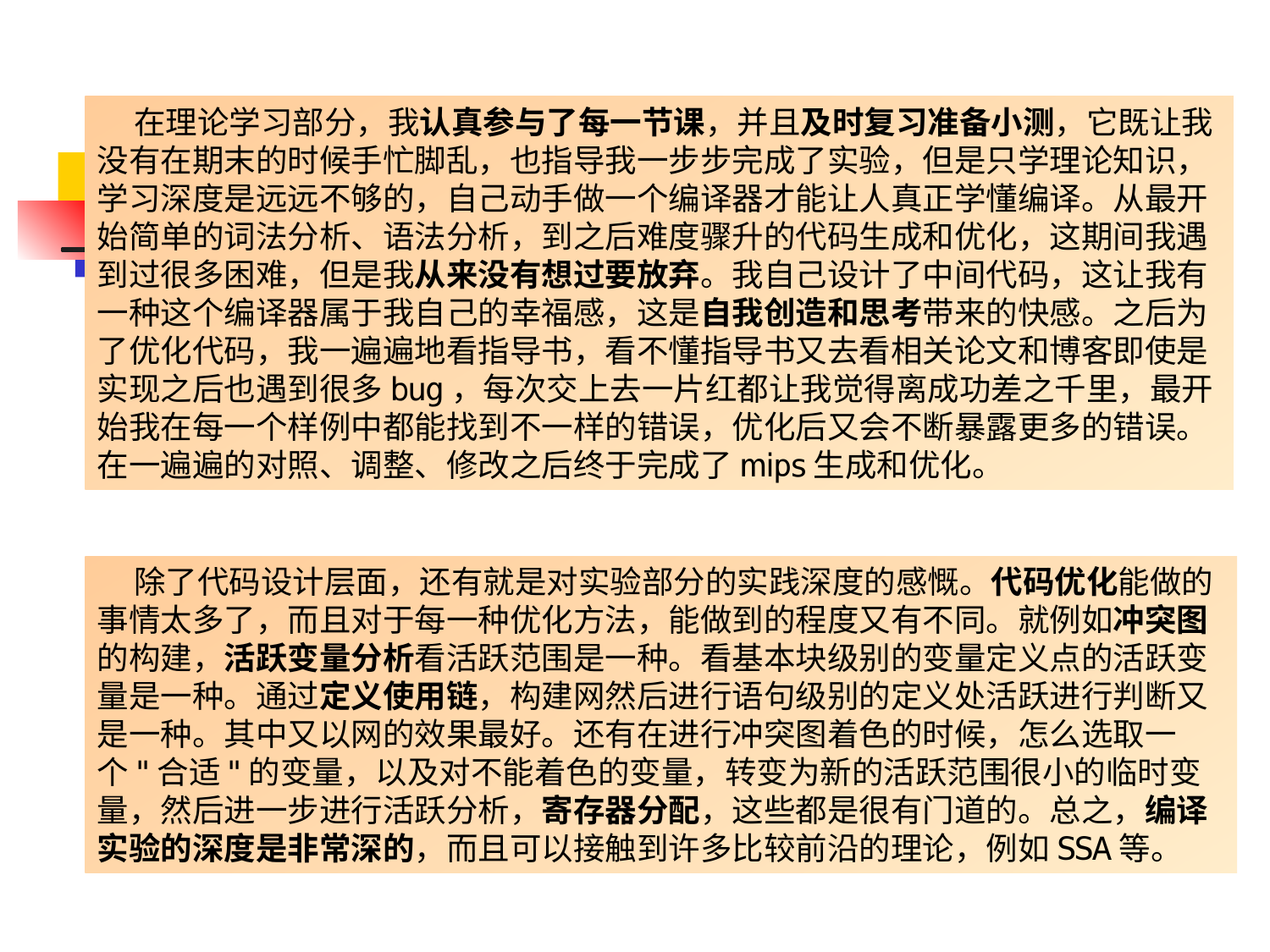

在理论学习部分，我认真参与了每一节课，并且及时复习准备小测，它既让我没有在期末的时候手忙脚乱，也指导我一步步完成了实验，但是只学理论知识，学习深度是远远不够的，自己动手做一个编译器才能让人真正学懂编译。从最开始简单的词法分析、语法分析，到之后难度骤升的代码生成和优化，这期间我遇
到过很多困难，但是我从来没有想过要放弃。我自己设计了中间代码，这让我有一种这个编译器属于我自己的幸福感，这是自我创造和思考带来的快感。之后为了优化代码，我一遍遍地看指导书，看不懂指导书又去看相关论文和博客即使是实现之后也遇到很多bug，每次交上去一片红都让我觉得离成功差之千里，最开始我在每一个样例中都能找到不一样的错误，优化后又会不断暴露更多的错误。在一遍遍的对照、调整、修改之后终于完成了mips生成和优化。
    除了代码设计层面，还有就是对实验部分的实践深度的感慨。代码优化能做的事情太多了，而且对于每一种优化方法，能做到的程度又有不同。就例如冲突图的构建，活跃变量分析看活跃范围是一种。看基本块级别的变量定义点的活跃变量是一种。通过定义使用链，构建网然后进行语句级别的定义处活跃进行判断又是一种。其中又以网的效果最好。还有在进行冲突图着色的时候，怎么选取一个"合适"的变量，以及对不能着色的变量，转变为新的活跃范围很小的临时变量，然后进一步进行活跃分析，寄存器分配，这些都是很有门道的。总之，编译实验的深度是非常深的，而且可以接触到许多比较前沿的理论，例如SSA等。